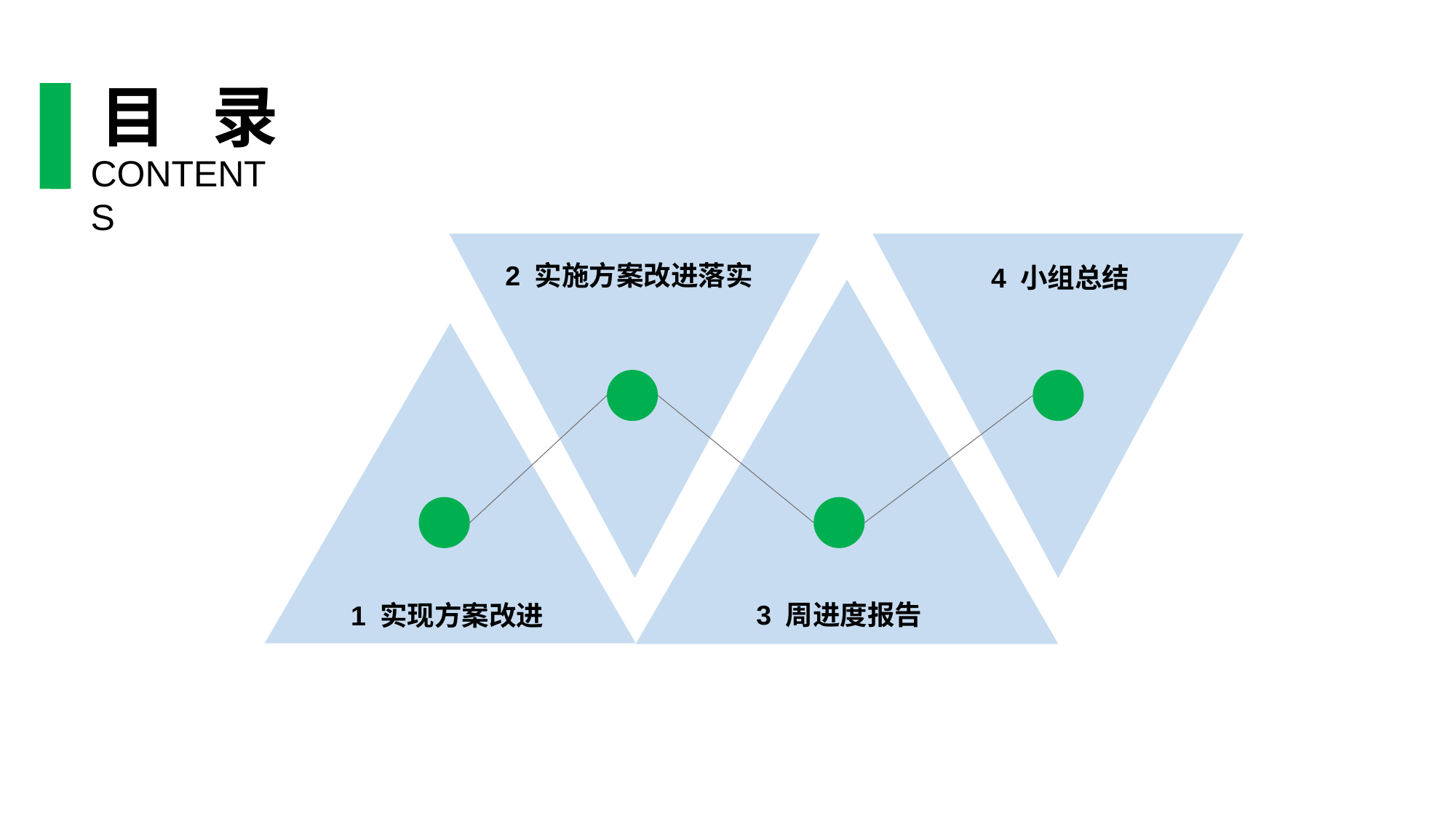

目   录
CONTENTS

2 实施方案改进落实
4 小组总结

3 周进度报告
1 实现方案改进